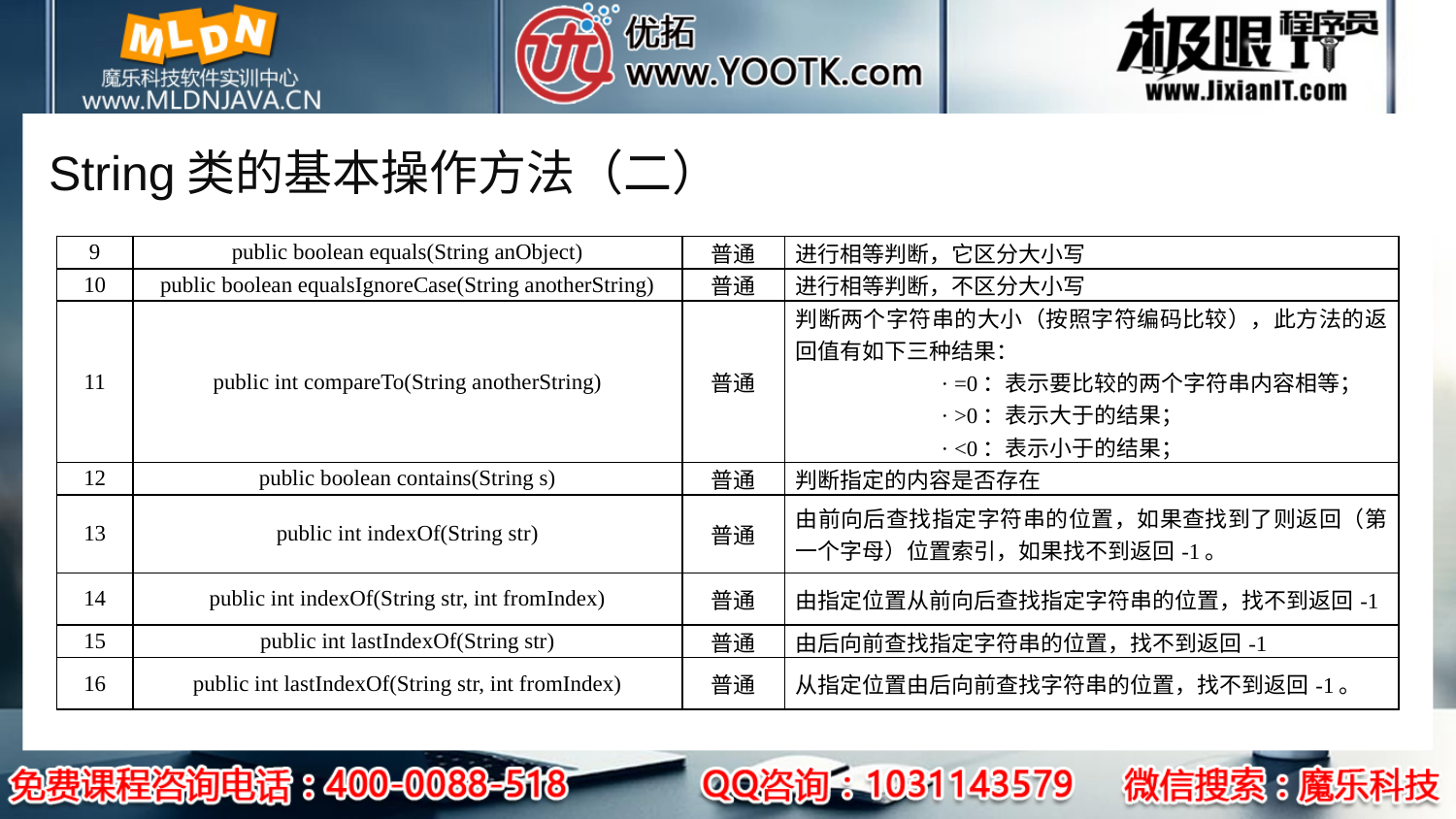

# String类的基本操作方法（二）
| 9 | public boolean equals(String anObject) | 普通 | 进行相等判断，它区分大小写 |
| --- | --- | --- | --- |
| 10 | public boolean equalsIgnoreCase(String anotherString) | 普通 | 进行相等判断，不区分大小写 |
| 11 | public int compareTo(String anotherString) | 普通 | 判断两个字符串的大小（按照字符编码比较），此方法的返回值有如下三种结果： · =0：表示要比较的两个字符串内容相等； · >0：表示大于的结果； · <0：表示小于的结果； |
| 12 | public boolean contains(String s) | 普通 | 判断指定的内容是否存在 |
| 13 | public int indexOf(String str) | 普通 | 由前向后查找指定字符串的位置，如果查找到了则返回（第一个字母）位置索引，如果找不到返回-1。 |
| 14 | public int indexOf(String str, int fromIndex) | 普通 | 由指定位置从前向后查找指定字符串的位置，找不到返回-1 |
| 15 | public int lastIndexOf(String str) | 普通 | 由后向前查找指定字符串的位置，找不到返回-1 |
| 16 | public int lastIndexOf(String str, int fromIndex) | 普通 | 从指定位置由后向前查找字符串的位置，找不到返回-1。 |